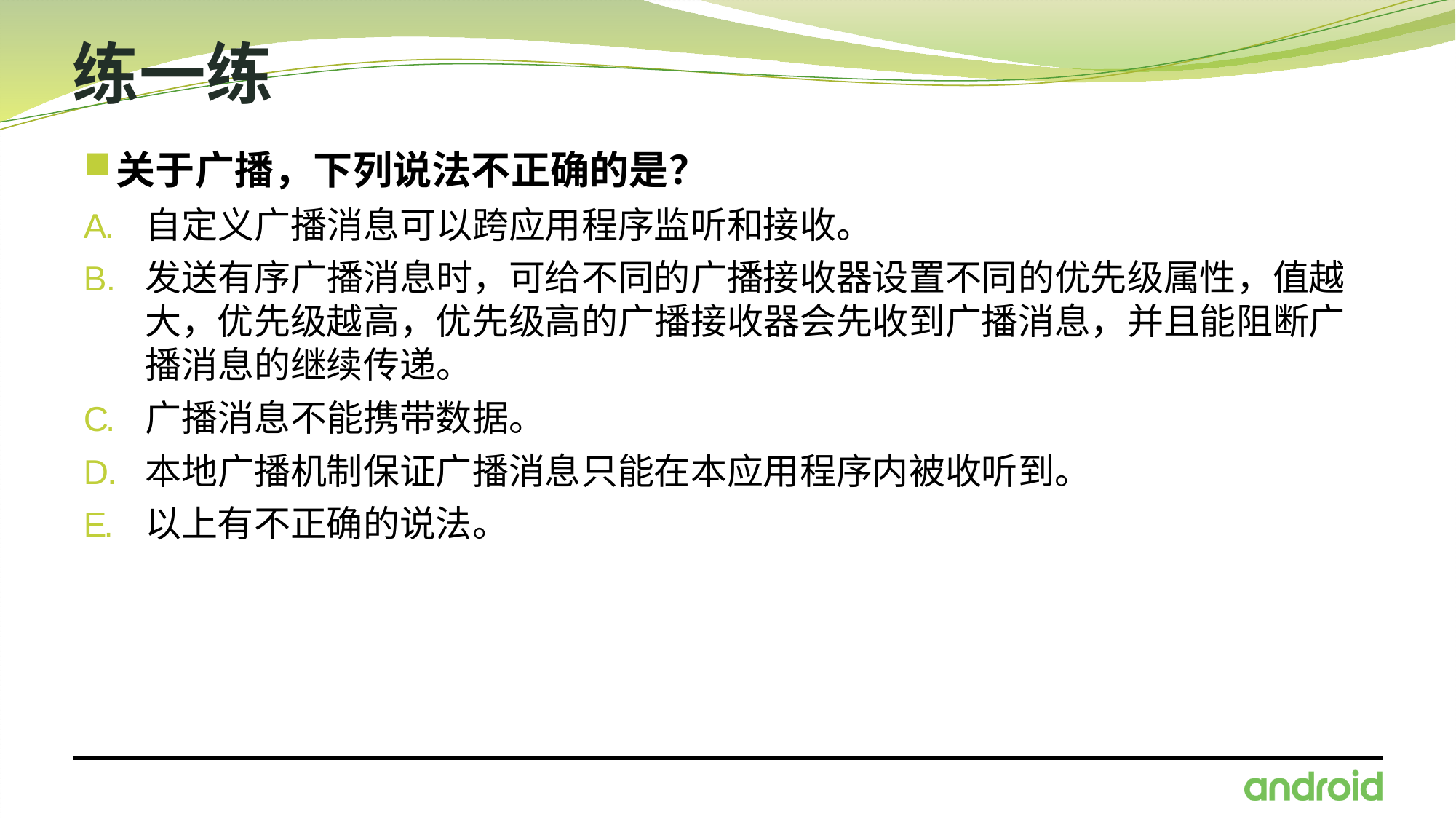

# 练一练
关于广播，下列说法不正确的是？
自定义广播消息可以跨应用程序监听和接收。
发送有序广播消息时，可给不同的广播接收器设置不同的优先级属性，值越大，优先级越高，优先级高的广播接收器会先收到广播消息，并且能阻断广播消息的继续传递。
广播消息不能携带数据。
本地广播机制保证广播消息只能在本应用程序内被收听到。
以上有不正确的说法。